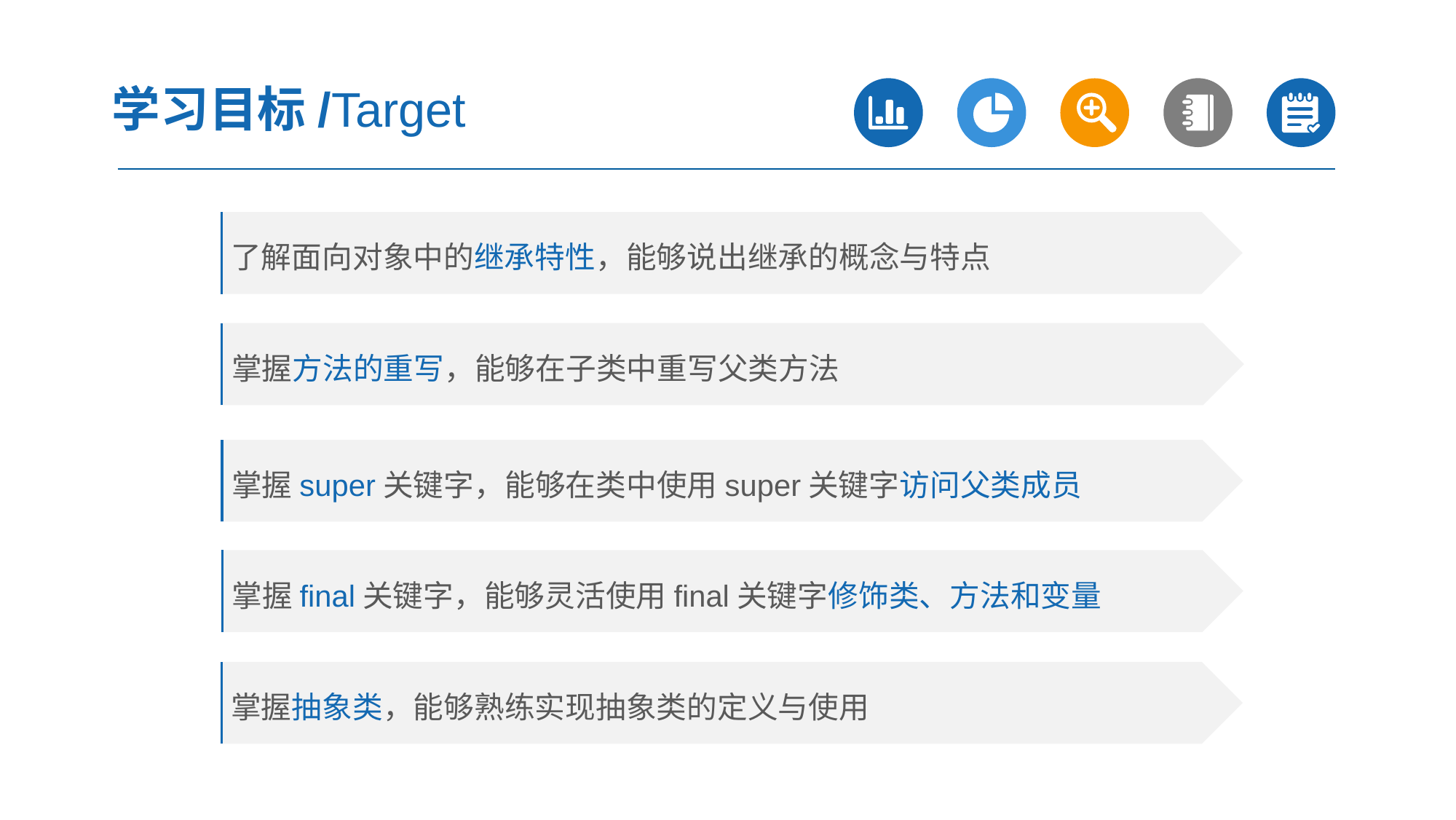

学习目标/Target
了解面向对象中的继承特性，能够说出继承的概念与特点

掌握方法的重写，能够在子类中重写父类方法

掌握super关键字，能够在类中使用super关键字访问父类成员

掌握final关键字，能够灵活使用final关键字修饰类、方法和变量

掌握抽象类，能够熟练实现抽象类的定义与使用